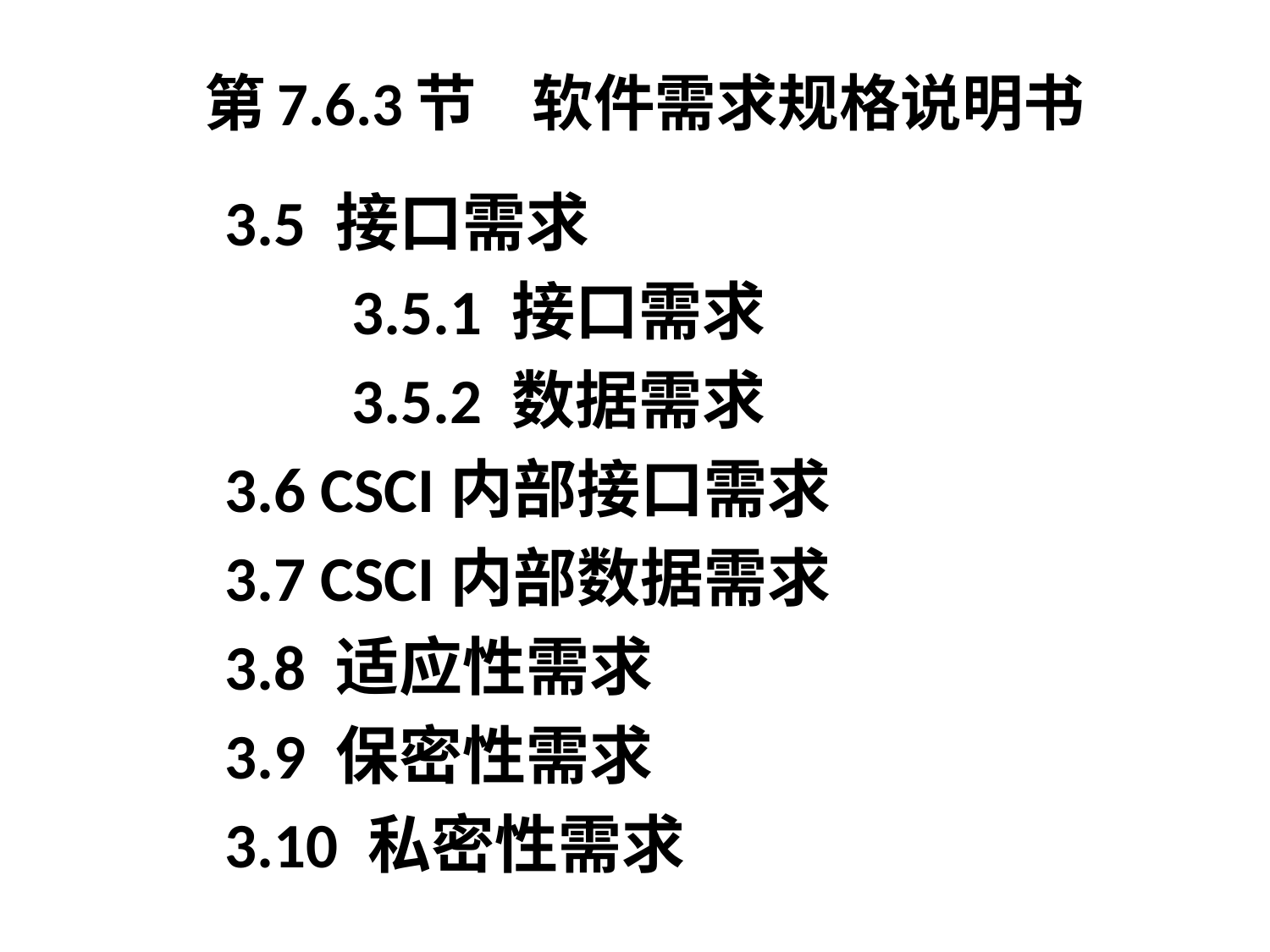

# 第7.6.3节    软件需求规格说明书
	3.5 接口需求
		3.5.1 接口需求
		3.5.2 数据需求
	3.6 CSCI内部接口需求
	3.7 CSCI内部数据需求
	3.8 适应性需求
	3.9 保密性需求
	3.10 私密性需求